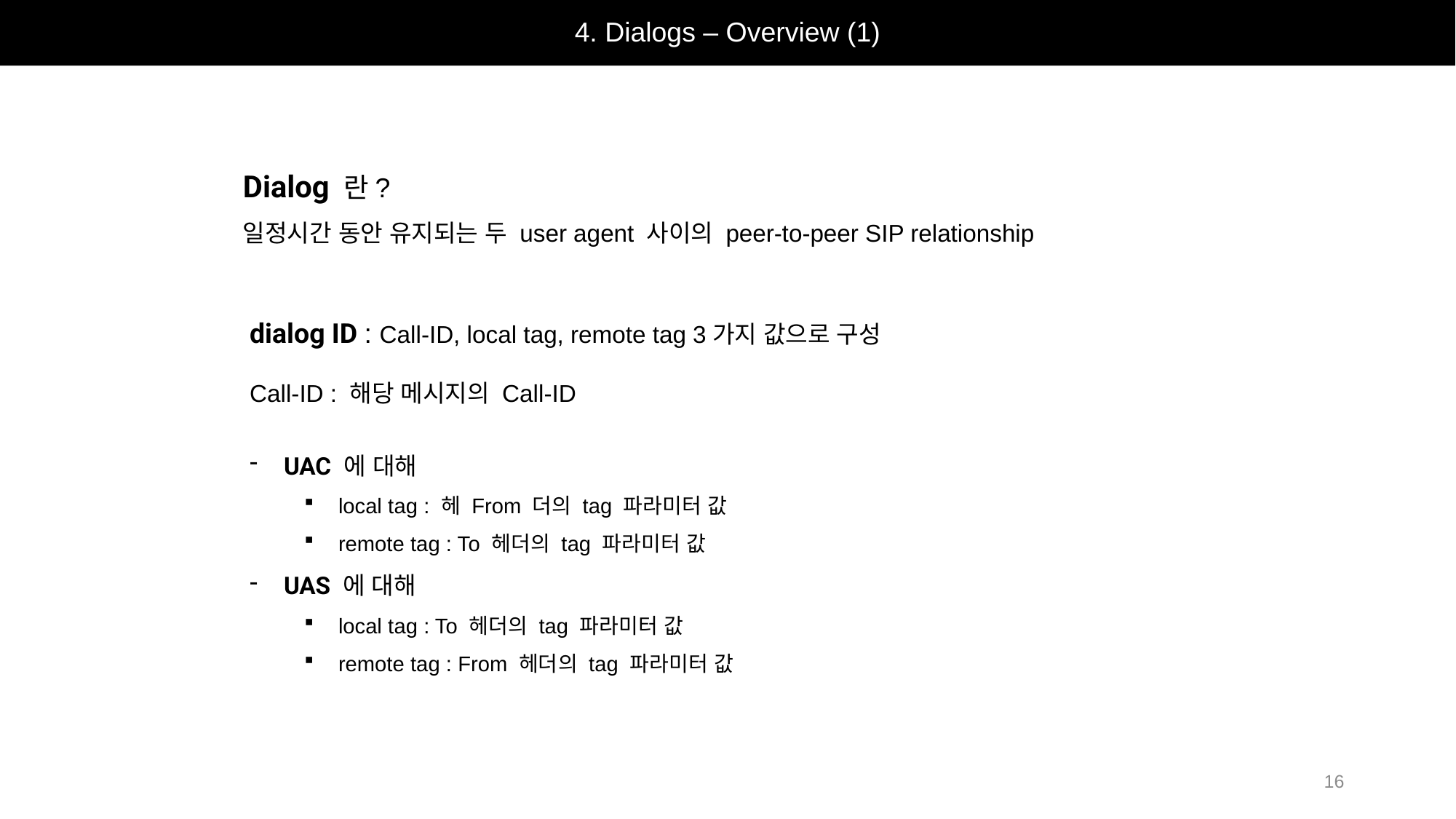

# 4. Dialogs – Overview (1)
Dialog 란?
일정시간 동안 유지되는 두 user agent 사이의 peer-to-peer SIP relationship
dialog ID : Call-ID, local tag, remote tag 3가지 값으로 구성

Call-ID : 해당 메시지의 Call-ID

UAC 에 대해
local tag : 헤 From 더의 tag 파라미터 값
remote tag : To 헤더의 tag 파라미터 값
UAS 에 대해
local tag : To 헤더의 tag 파라미터 값
remote tag : From 헤더의 tag 파라미터 값
16